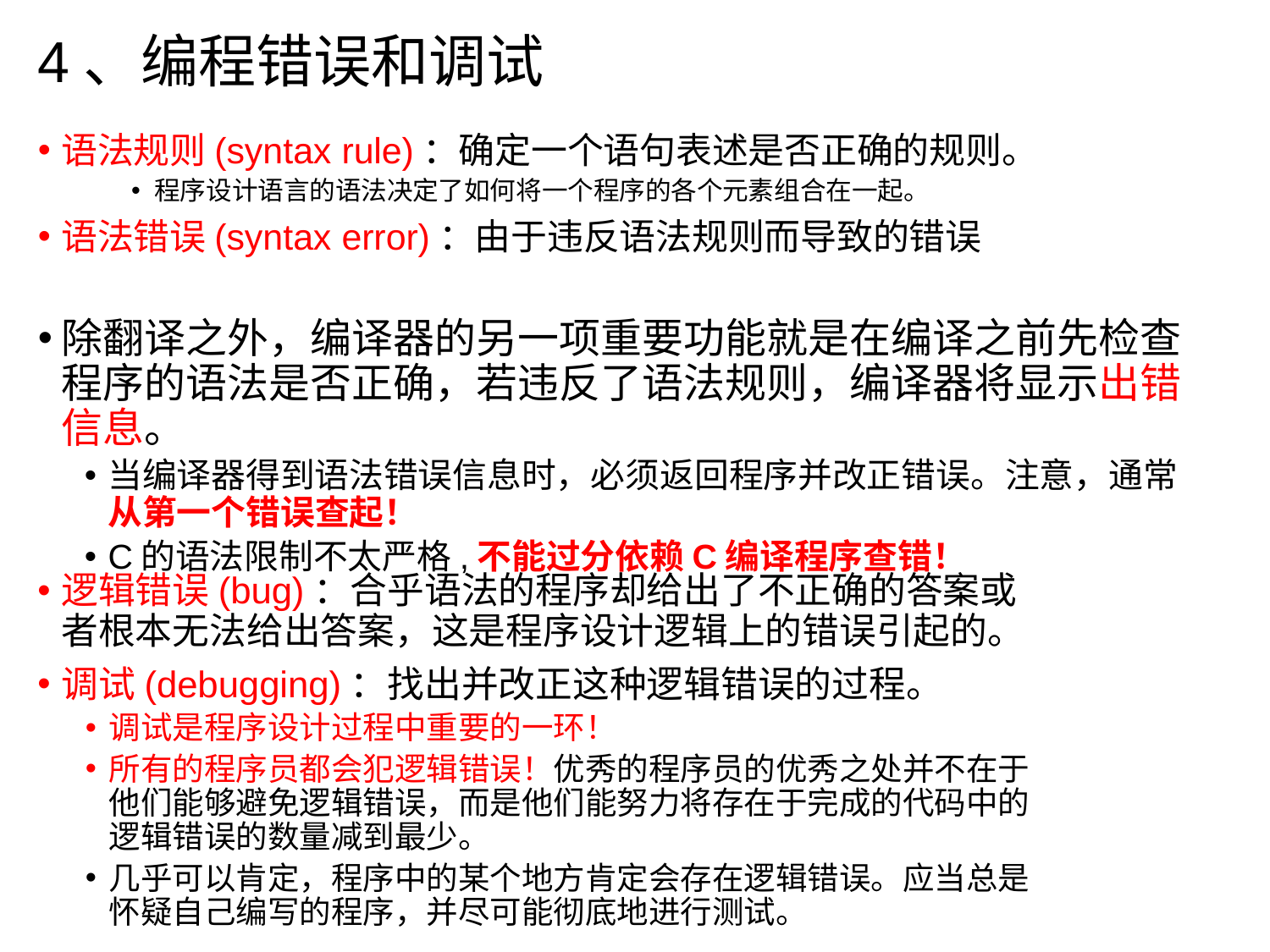

# 4、编程错误和调试
语法规则(syntax rule)：确定一个语句表述是否正确的规则。
程序设计语言的语法决定了如何将一个程序的各个元素组合在一起。
语法错误(syntax error)：由于违反语法规则而导致的错误

除翻译之外，编译器的另一项重要功能就是在编译之前先检查程序的语法是否正确，若违反了语法规则，编译器将显示出错信息。
当编译器得到语法错误信息时，必须返回程序并改正错误。注意，通常从第一个错误查起！
C的语法限制不太严格,不能过分依赖C编译程序查错！

逻辑错误(bug)：合乎语法的程序却给出了不正确的答案或者根本无法给出答案，这是程序设计逻辑上的错误引起的。
调试(debugging)：找出并改正这种逻辑错误的过程。
调试是程序设计过程中重要的一环！
所有的程序员都会犯逻辑错误！优秀的程序员的优秀之处并不在于他们能够避免逻辑错误，而是他们能努力将存在于完成的代码中的逻辑错误的数量减到最少。
几乎可以肯定，程序中的某个地方肯定会存在逻辑错误。应当总是怀疑自己编写的程序，并尽可能彻底地进行测试。
31